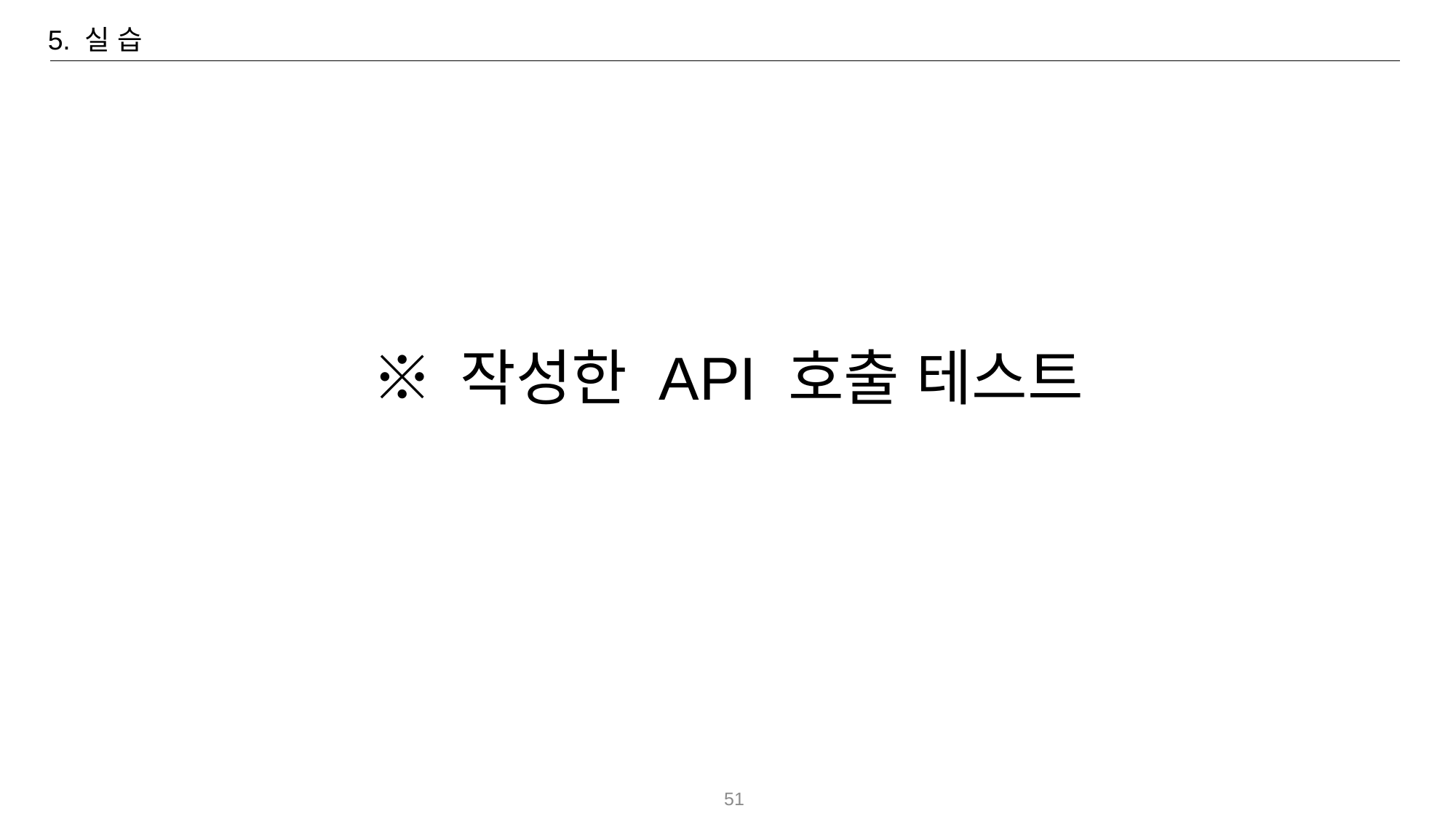

# 5. 실 습

※ 작성한 API 호출 테스트

51